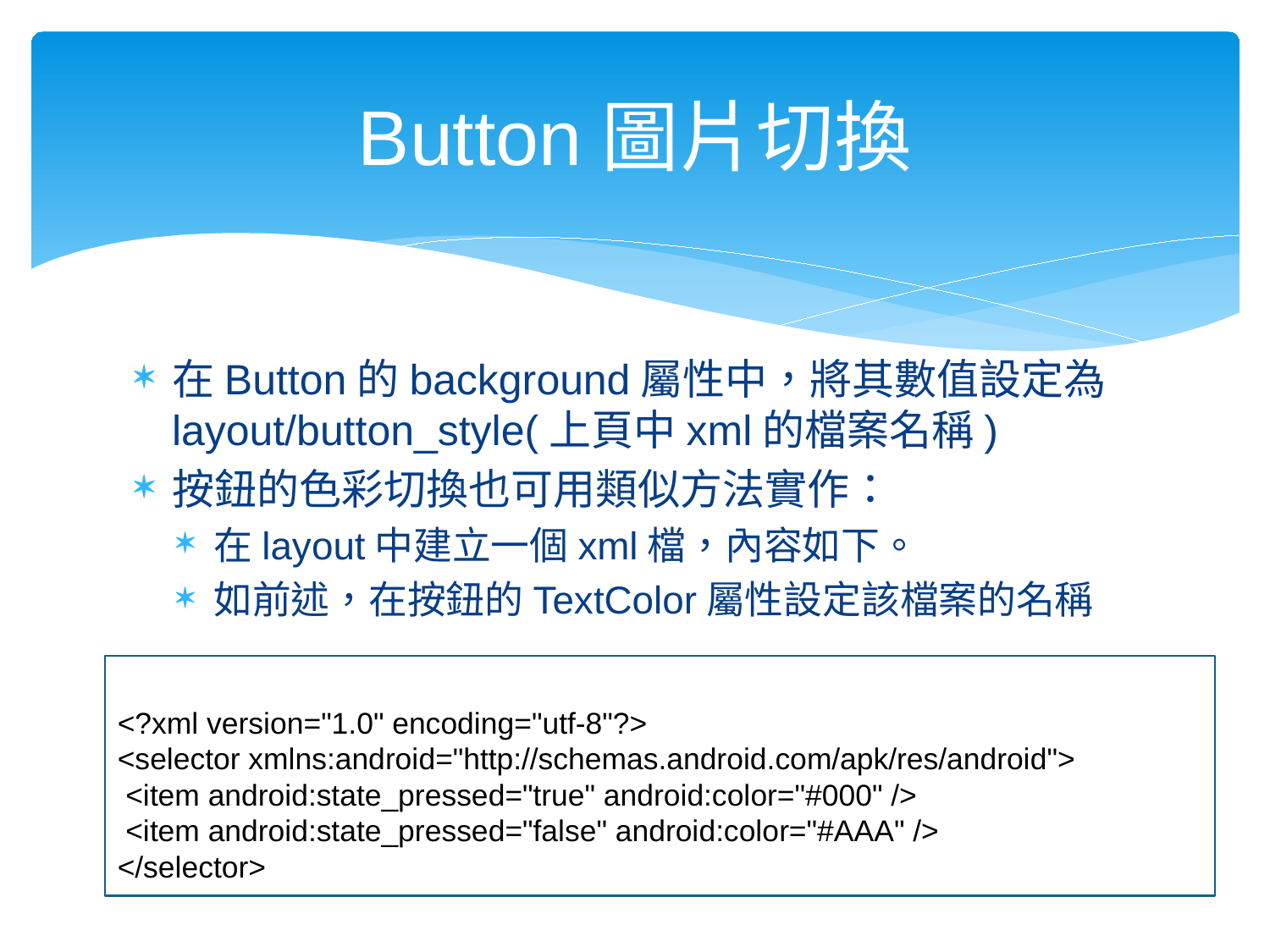

# Button圖片切換
在Button的background屬性中，將其數值設定為layout/button_style(上頁中xml的檔案名稱)
按鈕的色彩切換也可用類似方法實作：
在layout中建立一個xml檔，內容如下。
如前述，在按鈕的TextColor屬性設定該檔案的名稱

<?xml version="1.0" encoding="utf-8"?>
<selector xmlns:android="http://schemas.android.com/apk/res/android">
 <item android:state_pressed="true" android:color="#000" />
 <item android:state_pressed="false" android:color="#AAA" />
</selector>